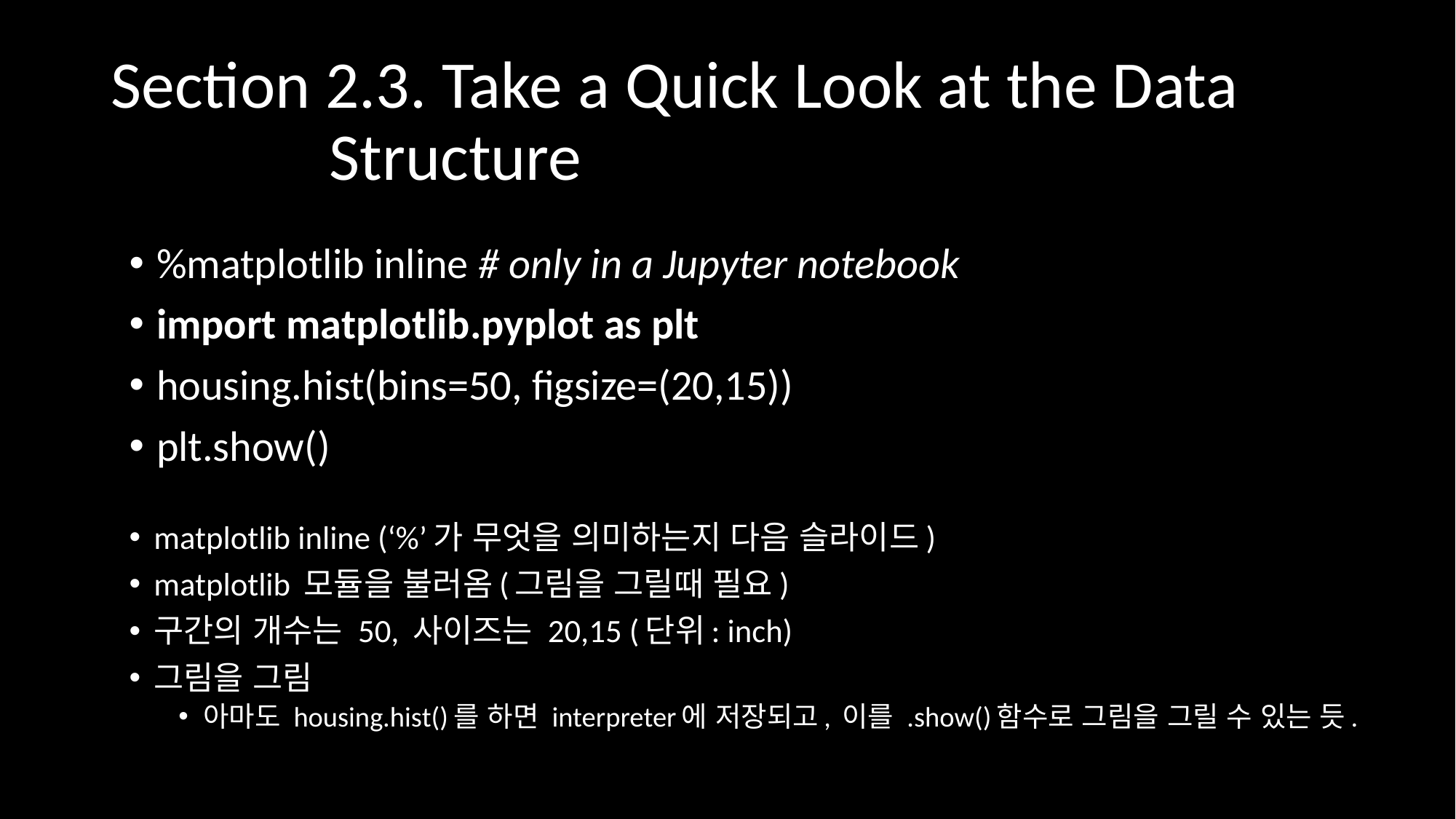

# Section 2.3. Take a Quick Look at the Data 			Structure
%matplotlib inline # only in a Jupyter notebook
import matplotlib.pyplot as plt
housing.hist(bins=50, figsize=(20,15))
plt.show()

matplotlib inline (‘%’가 무엇을 의미하는지 다음 슬라이드)
matplotlib 모듈을 불러옴(그림을 그릴때 필요)
구간의 개수는 50, 사이즈는 20,15 (단위: inch)
그림을 그림
아마도 housing.hist()를 하면 interpreter에 저장되고, 이를 .show()함수로 그림을 그릴 수 있는 듯.